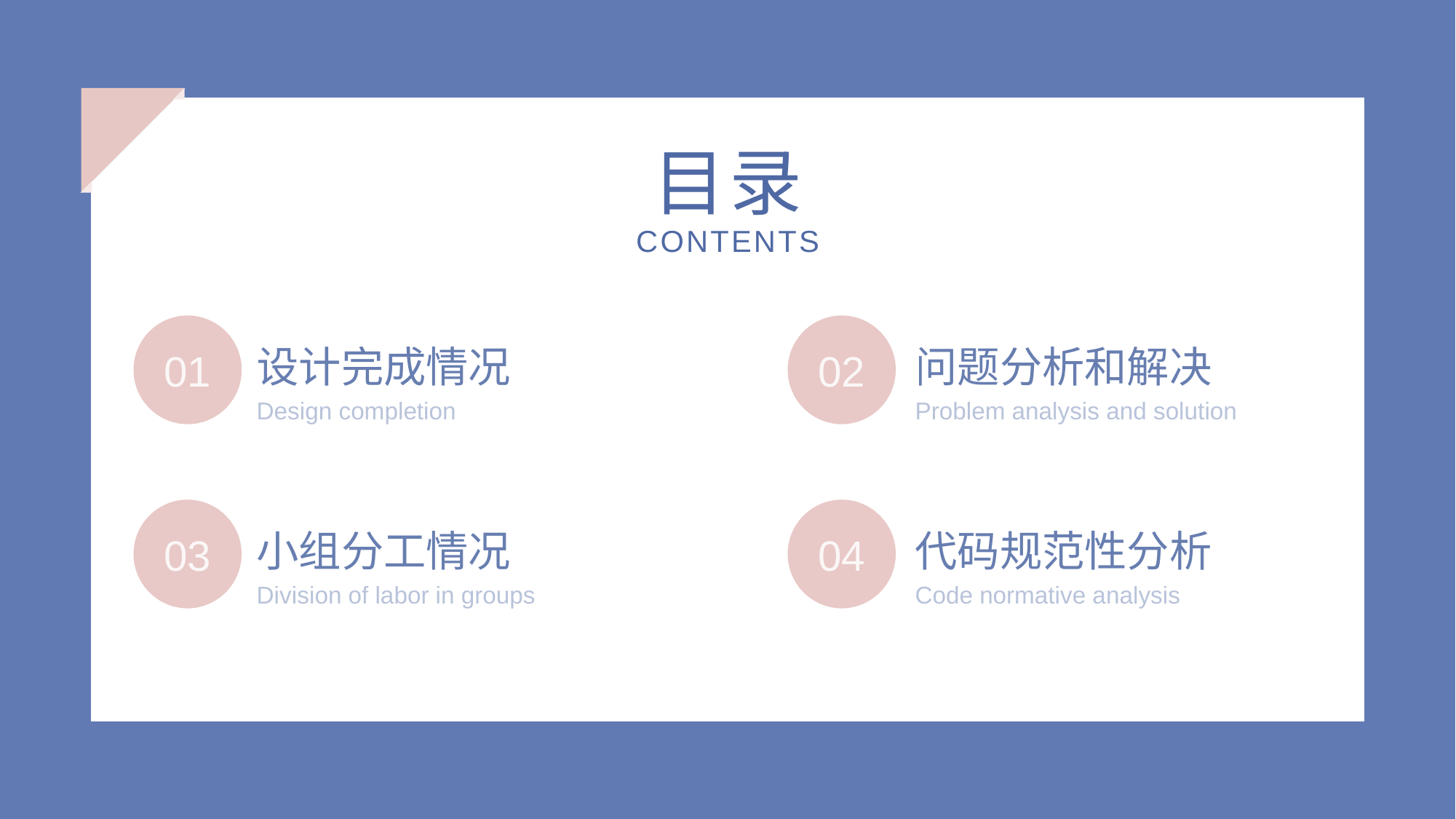

目录

CONTENTS

01

02
设计完成情况
问题分析和解决
Design completion
Problem analysis and solution

03

04
小组分工情况
代码规范性分析
Division of labor in groups
Code normative analysis